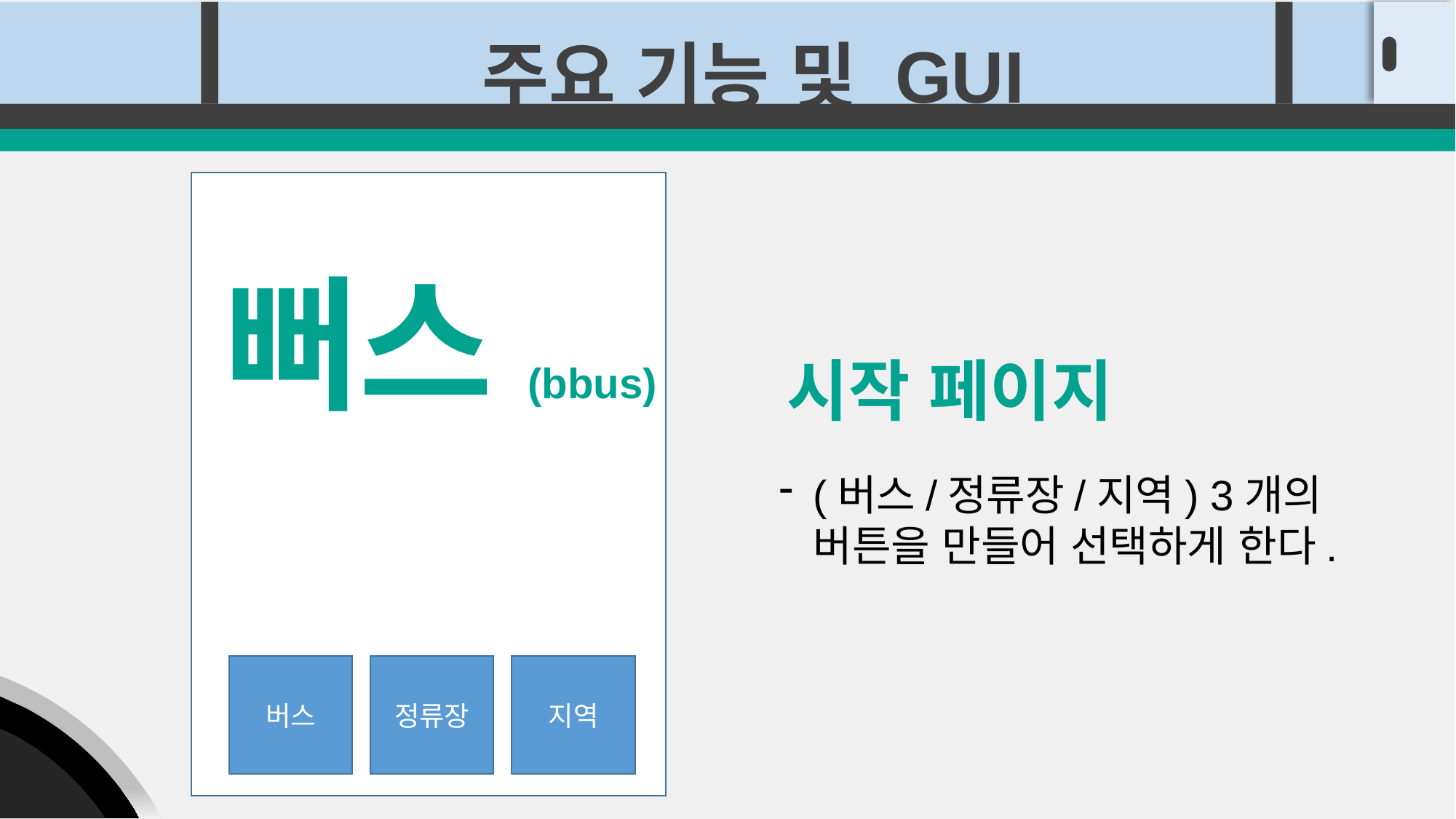

주요 기능 및 GUI

뻐스(bbus)
시작 페이지
(버스/정류장/지역) 3개의 버튼을 만들어 선택하게 한다.

버스
정류장
지역